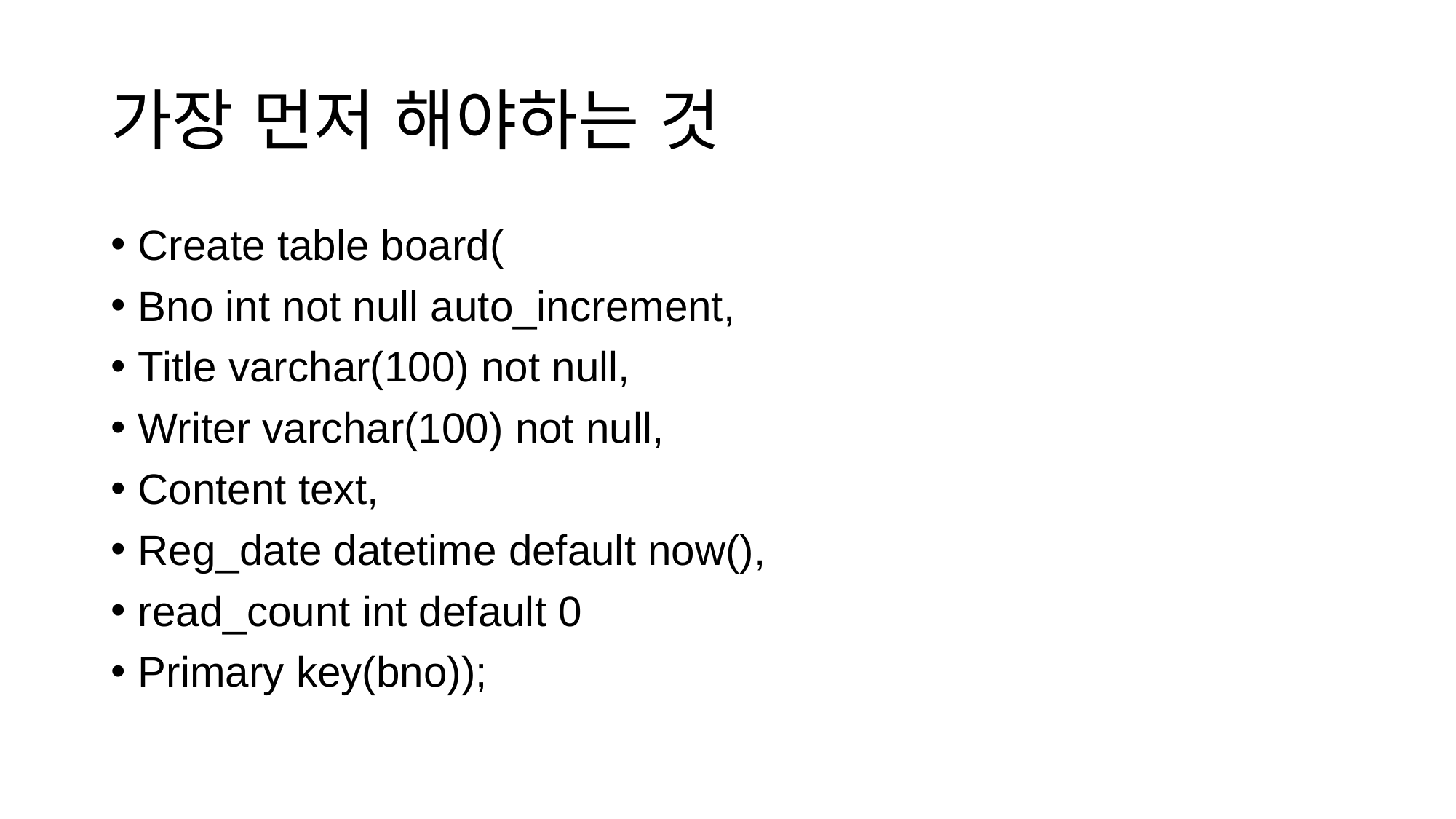

# 가장 먼저 해야하는 것
Create table board(
Bno int not null auto_increment,
Title varchar(100) not null,
Writer varchar(100) not null,
Content text,
Reg_date datetime default now(),
read_count int default 0
Primary key(bno));